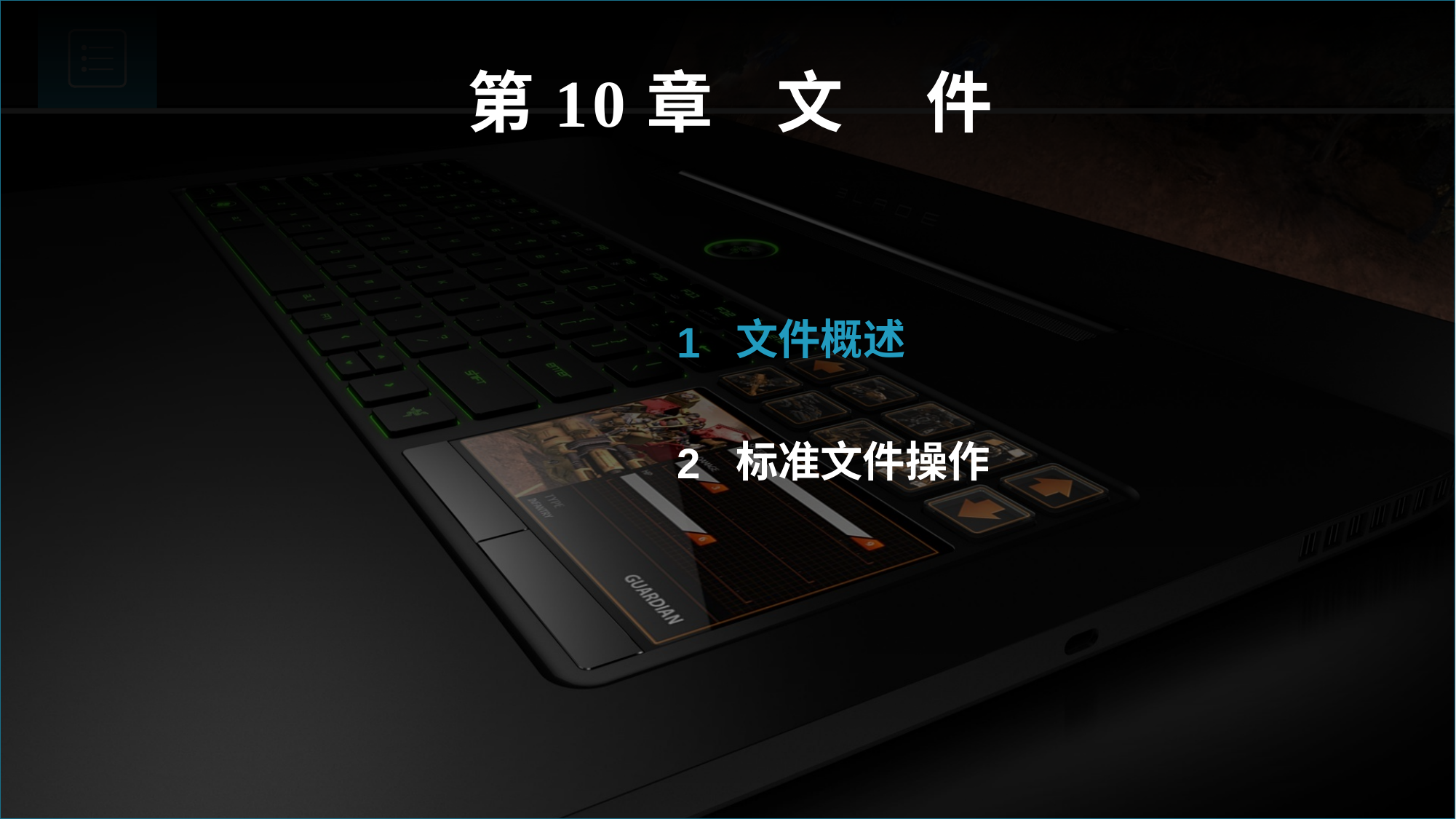

第10章   文    件
文件概述
1
标准文件操作
2